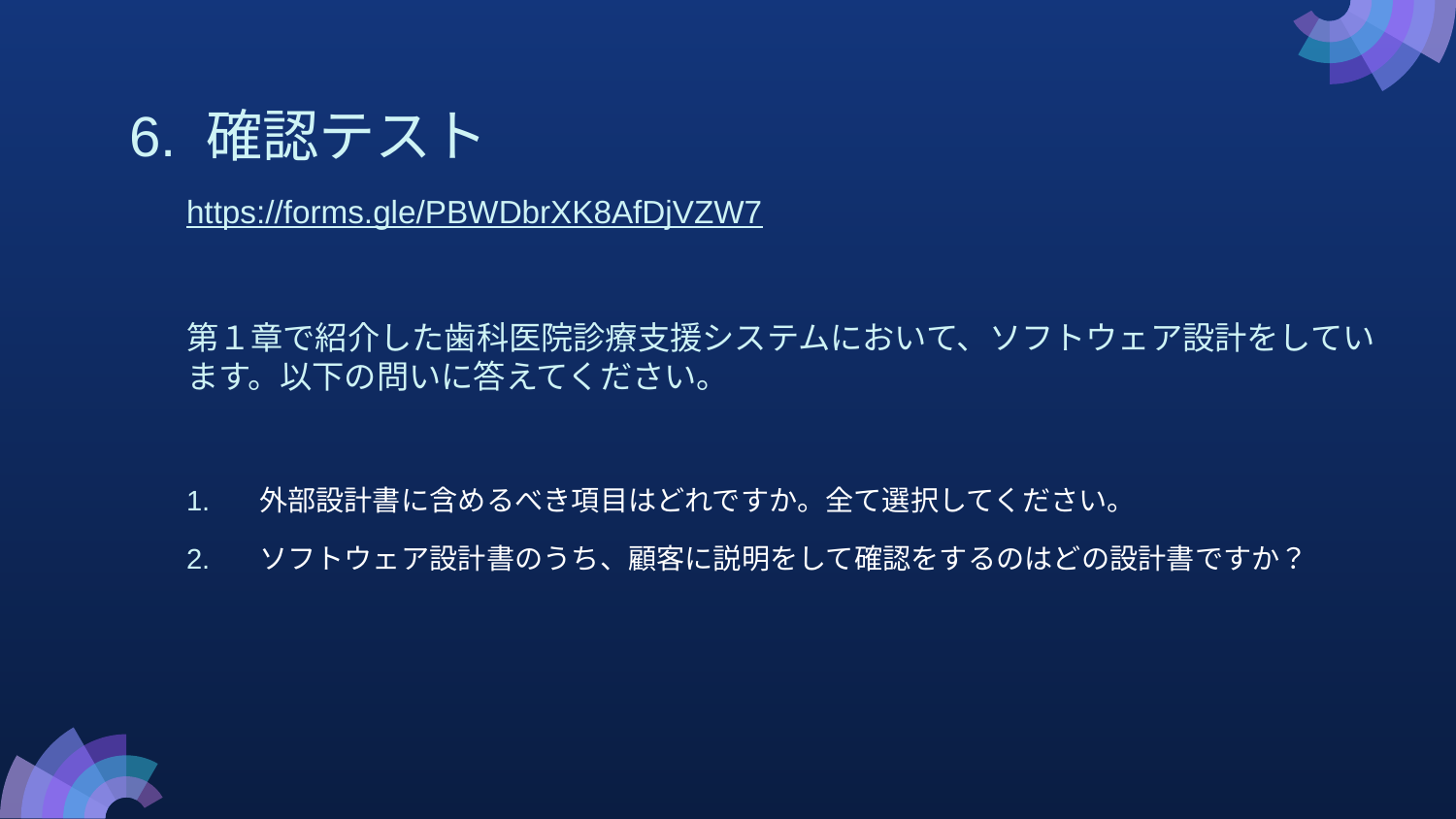

# 6. 確認テスト
https://forms.gle/PBWDbrXK8AfDjVZW7

第１章で紹介した歯科医院診療支援システムにおいて、ソフトウェア設計をしています。以下の問いに答えてください。

外部設計書に含めるべき項目はどれですか。全て選択してください。
ソフトウェア設計書のうち、顧客に説明をして確認をするのはどの設計書ですか？